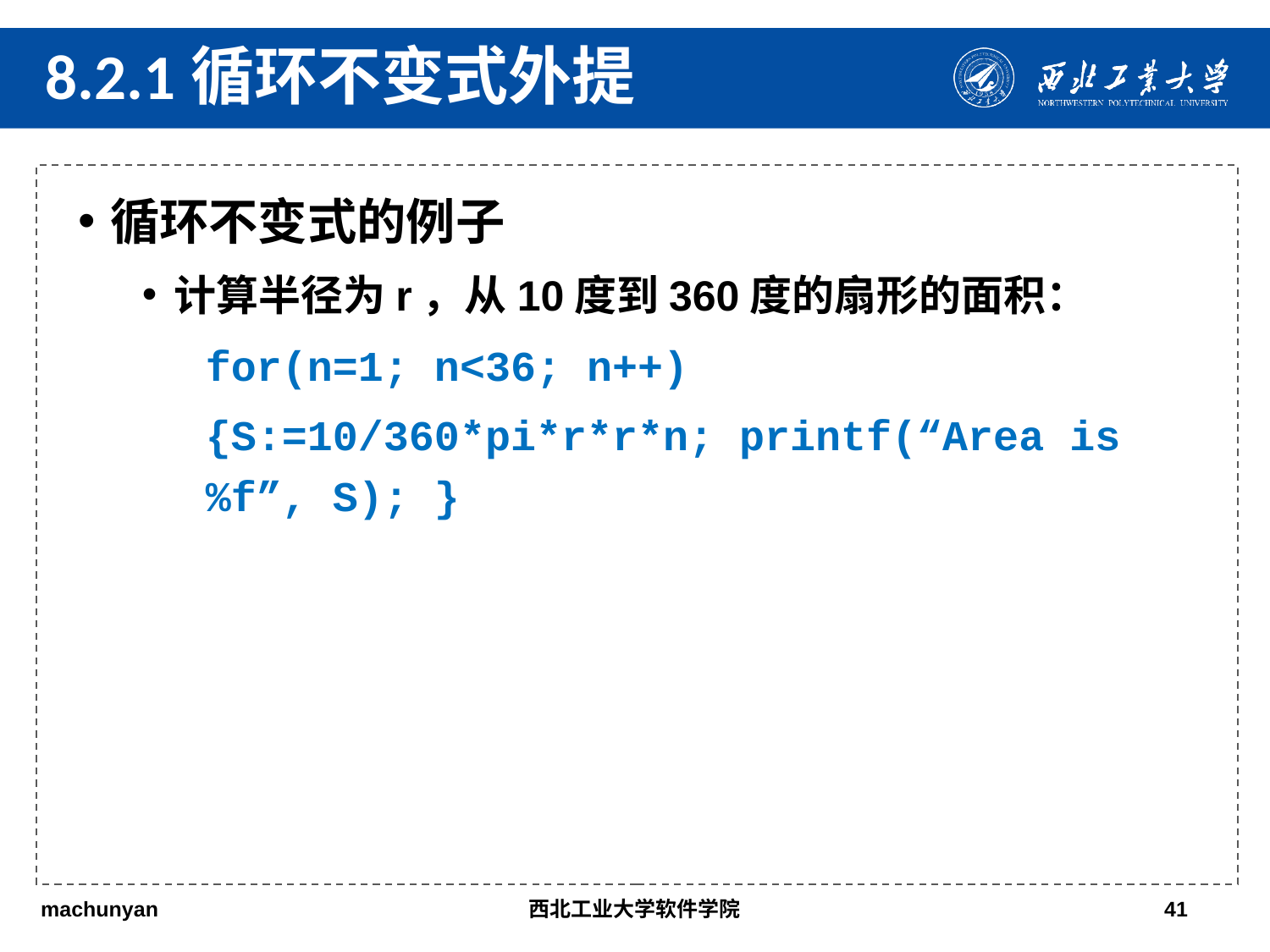

8.2.1循环不变式外提
循环不变式的例子
计算半径为r，从10度到360度的扇形的面积：
for(n=1; n<36; n++)
{S:=10/360*pi*r*r*n; printf(“Area is %f”, S); }